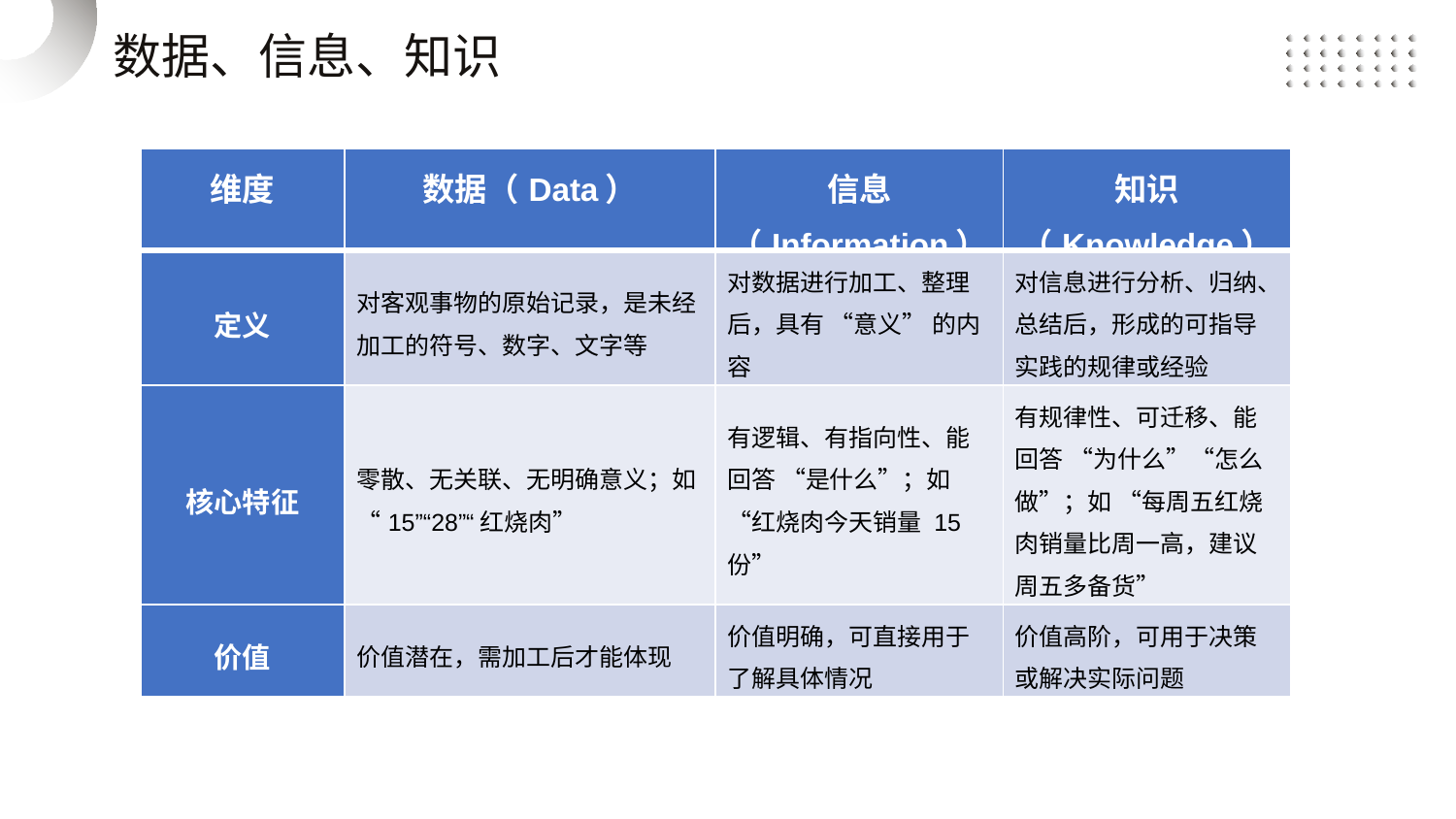

数据、信息、知识
| 维度 | 数据（Data） | 信息（Information） | 知识（Knowledge） |
| --- | --- | --- | --- |
| 定义 | 对客观事物的原始记录，是未经加工的符号、数字、文字等 | 对数据进行加工、整理后，具有 “意义” 的内容 | 对信息进行分析、归纳、总结后，形成的可指导实践的规律或经验 |
| 核心特征 | 零散、无关联、无明确意义；如 “15”“28”“红烧肉” | 有逻辑、有指向性、能回答 “是什么”；如 “红烧肉今天销量 15 份” | 有规律性、可迁移、能回答 “为什么”“怎么做”；如 “每周五红烧肉销量比周一高，建议周五多备货” |
| 价值 | 价值潜在，需加工后才能体现 | 价值明确，可直接用于了解具体情况 | 价值高阶，可用于决策或解决实际问题 |